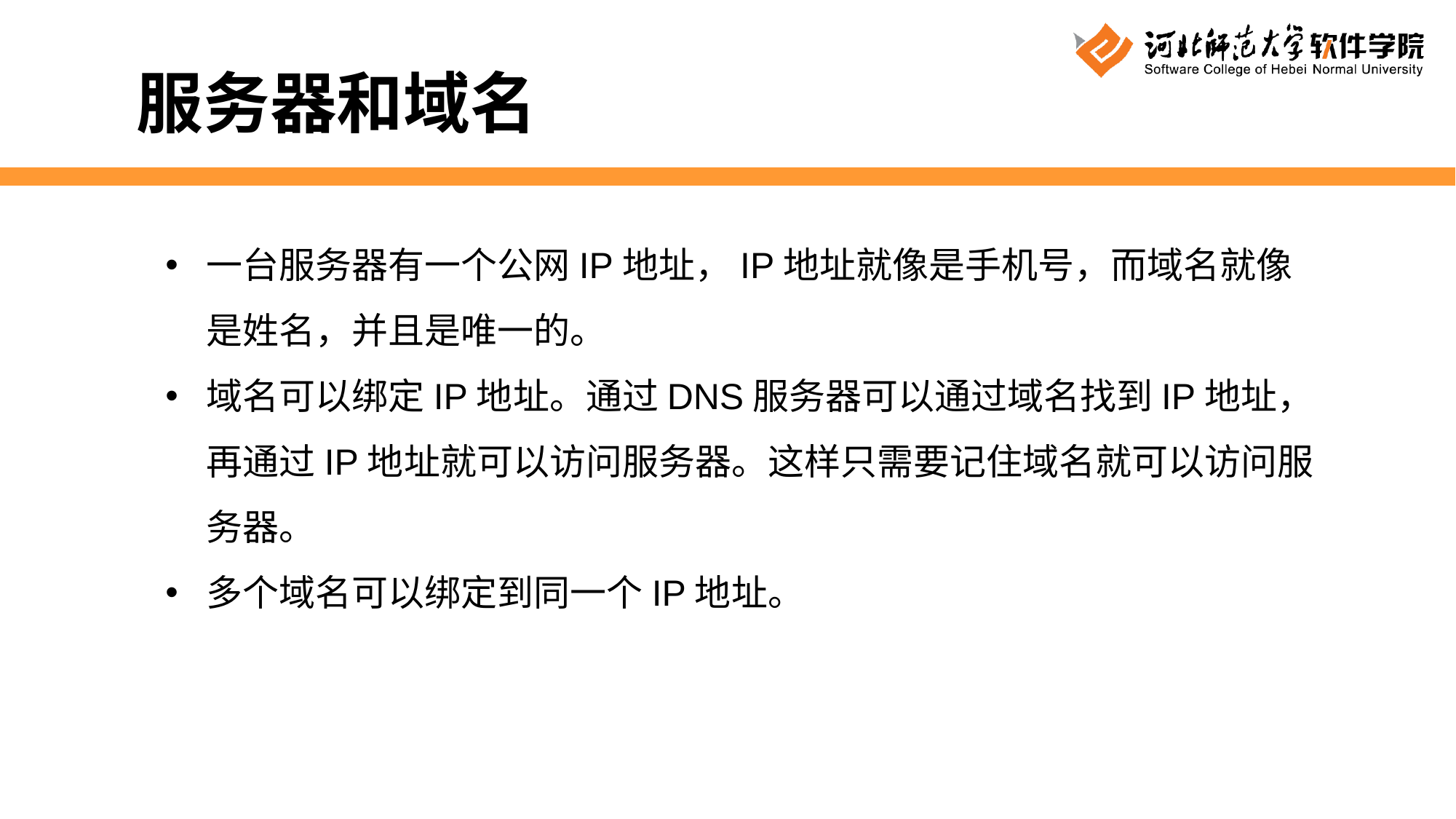

服务器和域名
一台服务器有一个公网IP地址，IP地址就像是手机号，而域名就像是姓名，并且是唯一的。
域名可以绑定IP地址。通过DNS服务器可以通过域名找到IP地址，再通过IP地址就可以访问服务器。这样只需要记住域名就可以访问服务器。
多个域名可以绑定到同一个IP地址。